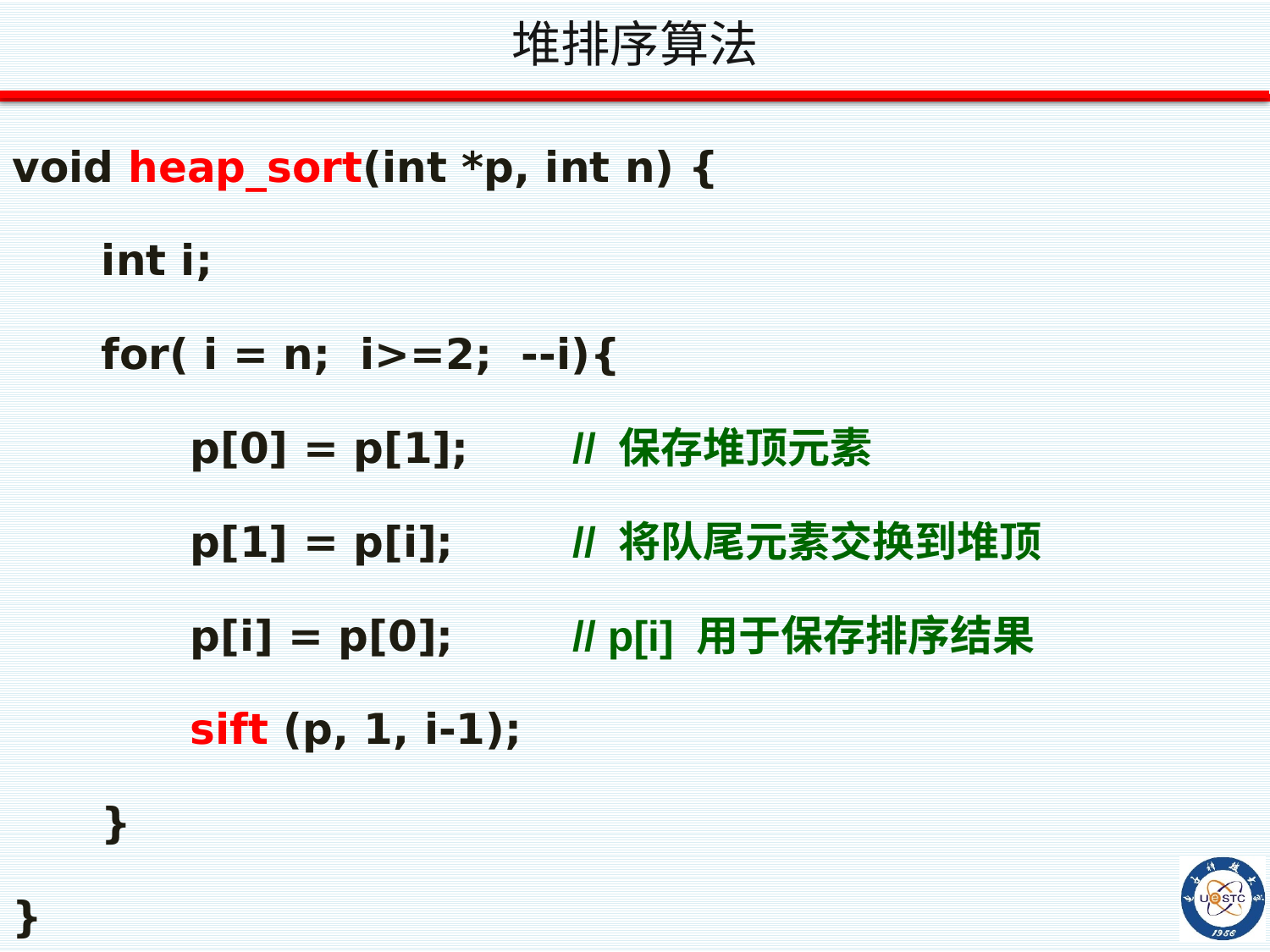

堆排序算法
void heap_sort(int *p, int n) {
      int i;
      for( i = n;  i>=2;  --i){
            p[0] = p[1];       // 保存堆顶元素
            p[1] = p[i];        // 将队尾元素交换到堆顶
            p[i] = p[0];        // p[i] 用于保存排序结果
            sift (p, 1, i-1);
      }
}